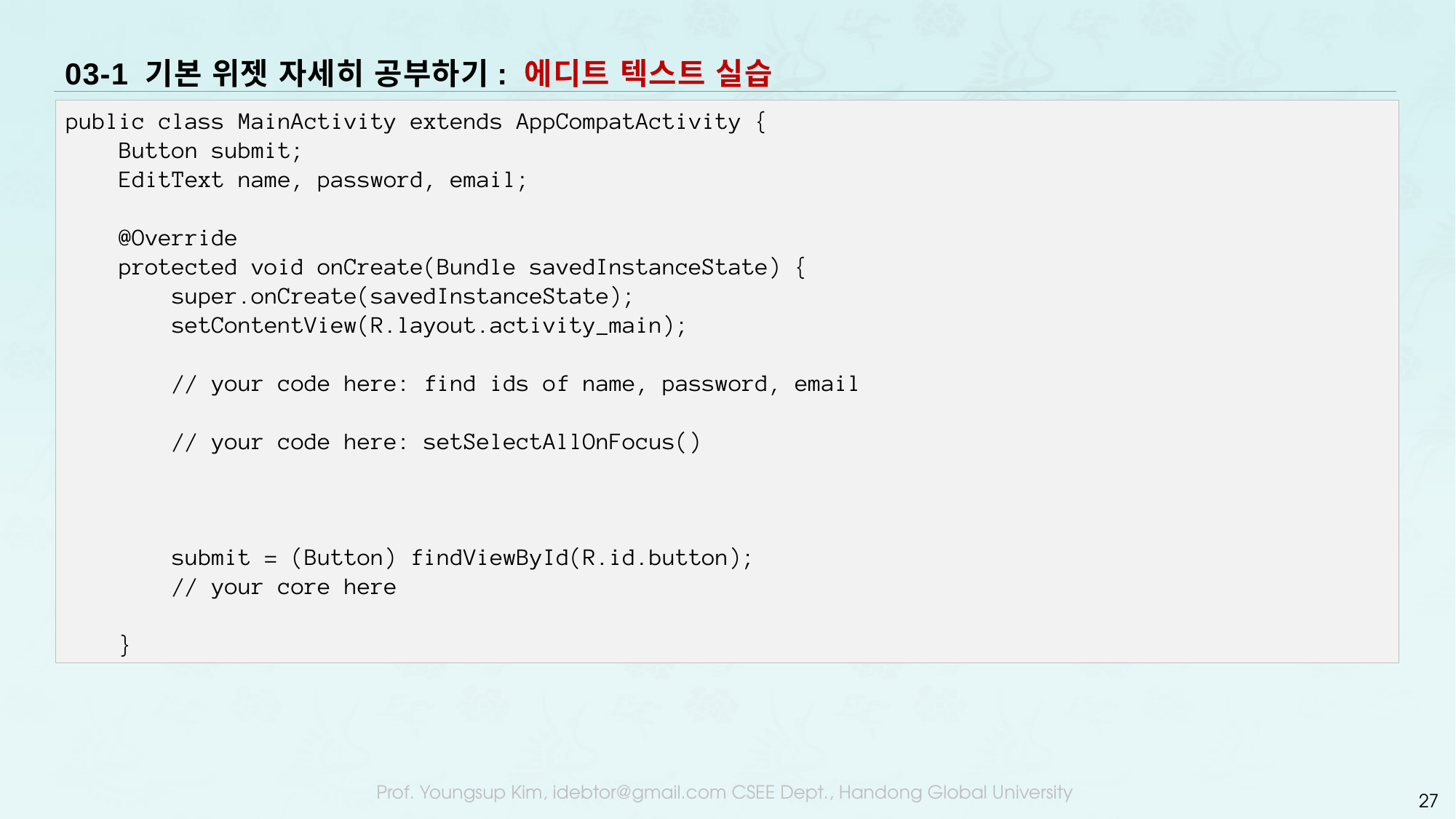

# 03-1 기본 위젯 자세히 공부하기: 에디트 텍스트 실습

public class MainActivity extends AppCompatActivity {
    Button submit;
    EditText name, password, email;

    @Override
    protected void onCreate(Bundle savedInstanceState) {
        super.onCreate(savedInstanceState);
        setContentView(R.layout.activity_main);

        // your code here: find ids of name, password, email

        // your code here: setSelectAllOnFocus()

        submit = (Button) findViewById(R.id.button);
        // your core here

    }
27